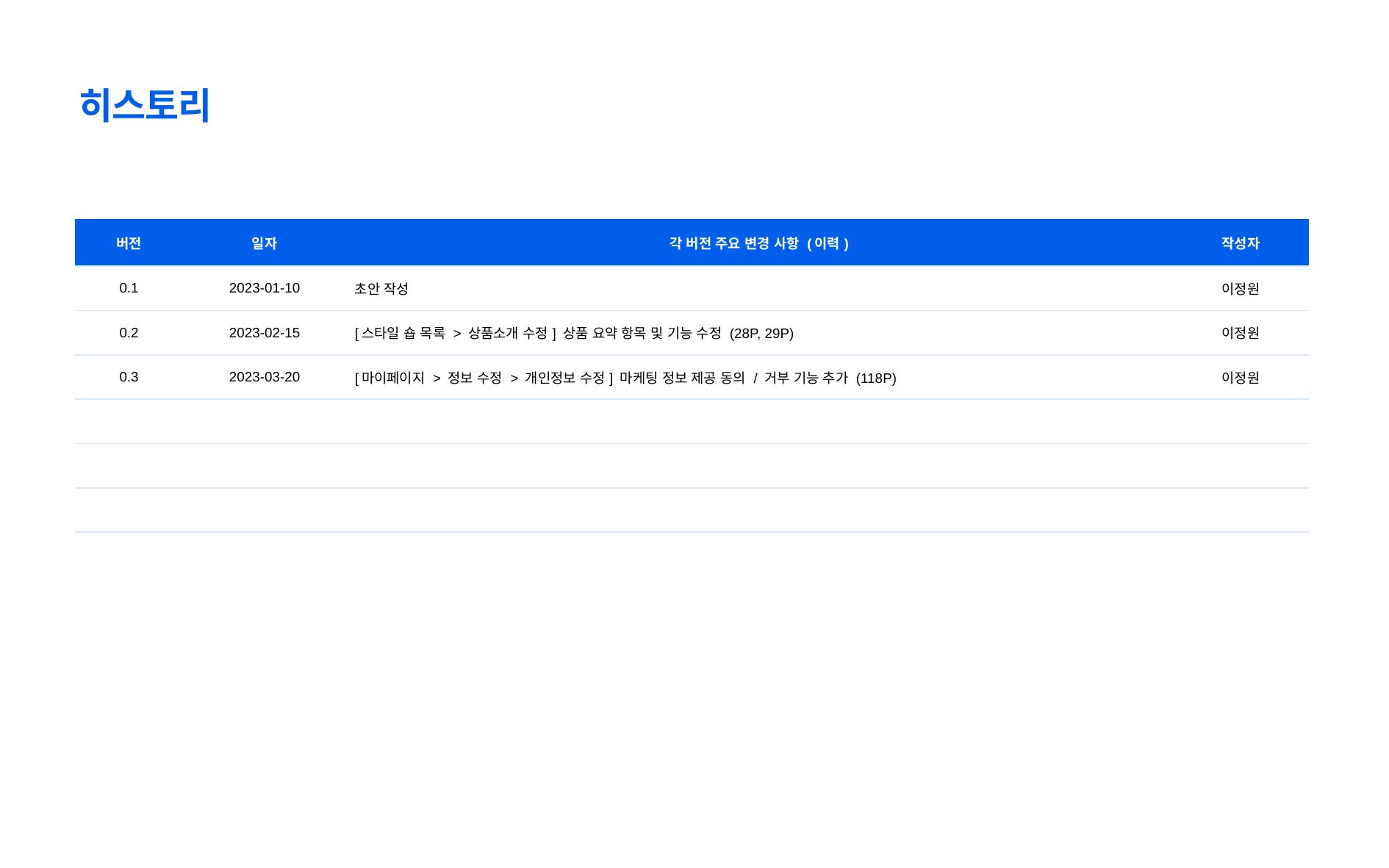

히스토리
| 버전 | 일자 | 각 버전 주요 변경 사항 (이력) | 작성자 |
| --- | --- | --- | --- |
| 0.1 | 2023-01-10 | 초안 작성 | 이정원 |
| 0.2 | 2023-02-15 | [스타일 숍 목록 > 상품소개 수정] 상품 요약 항목 및 기능 수정 (28P, 29P) | 이정원 |
| 0.3 | 2023-03-20 | [마이페이지 > 정보 수정 > 개인정보 수정] 마케팅 정보 제공 동의 / 거부 기능 추가 (118P) | 이정원 |
|  |  |  |  |
|  |  |  |  |
|  |  |  |  |
|  |  |  |  |